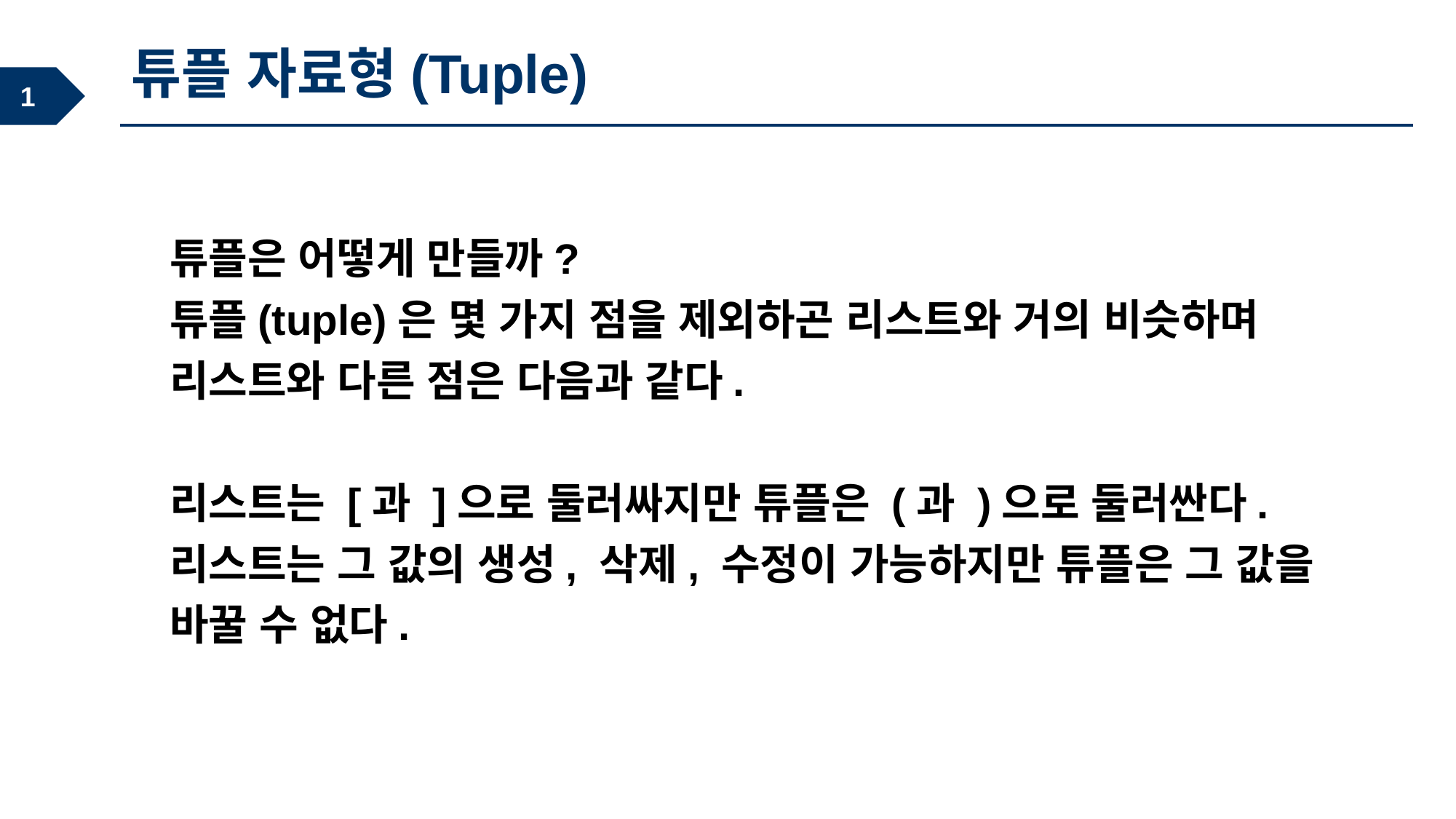

튜플 자료형(Tuple)
튜플은 어떻게 만들까?
튜플(tuple)은 몇 가지 점을 제외하곤 리스트와 거의 비슷하며 리스트와 다른 점은 다음과 같다.

리스트는 [과 ]으로 둘러싸지만 튜플은 (과 )으로 둘러싼다.
리스트는 그 값의 생성, 삭제, 수정이 가능하지만 튜플은 그 값을 바꿀 수 없다.